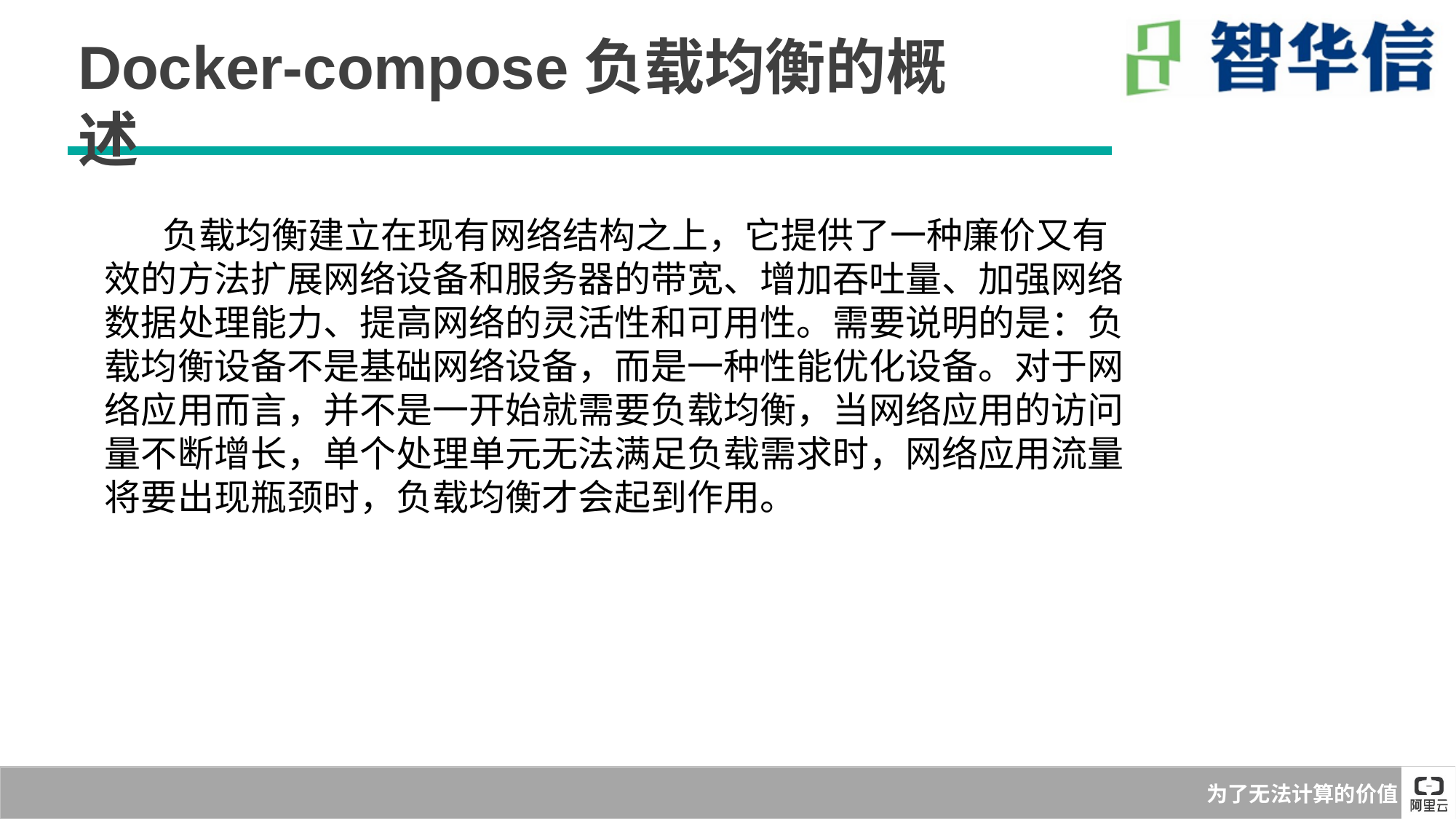

Docker-compose负载均衡的概述
      负载均衡建立在现有网络结构之上，它提供了一种廉价又有效的方法扩展网络设备和服务器的带宽、增加吞吐量、加强网络数据处理能力、提高网络的灵活性和可用性。需要说明的是：负载均衡设备不是基础网络设备，而是一种性能优化设备。对于网络应用而言，并不是一开始就需要负载均衡，当网络应用的访问量不断增长，单个处理单元无法满足负载需求时，网络应用流量将要出现瓶颈时，负载均衡才会起到作用。